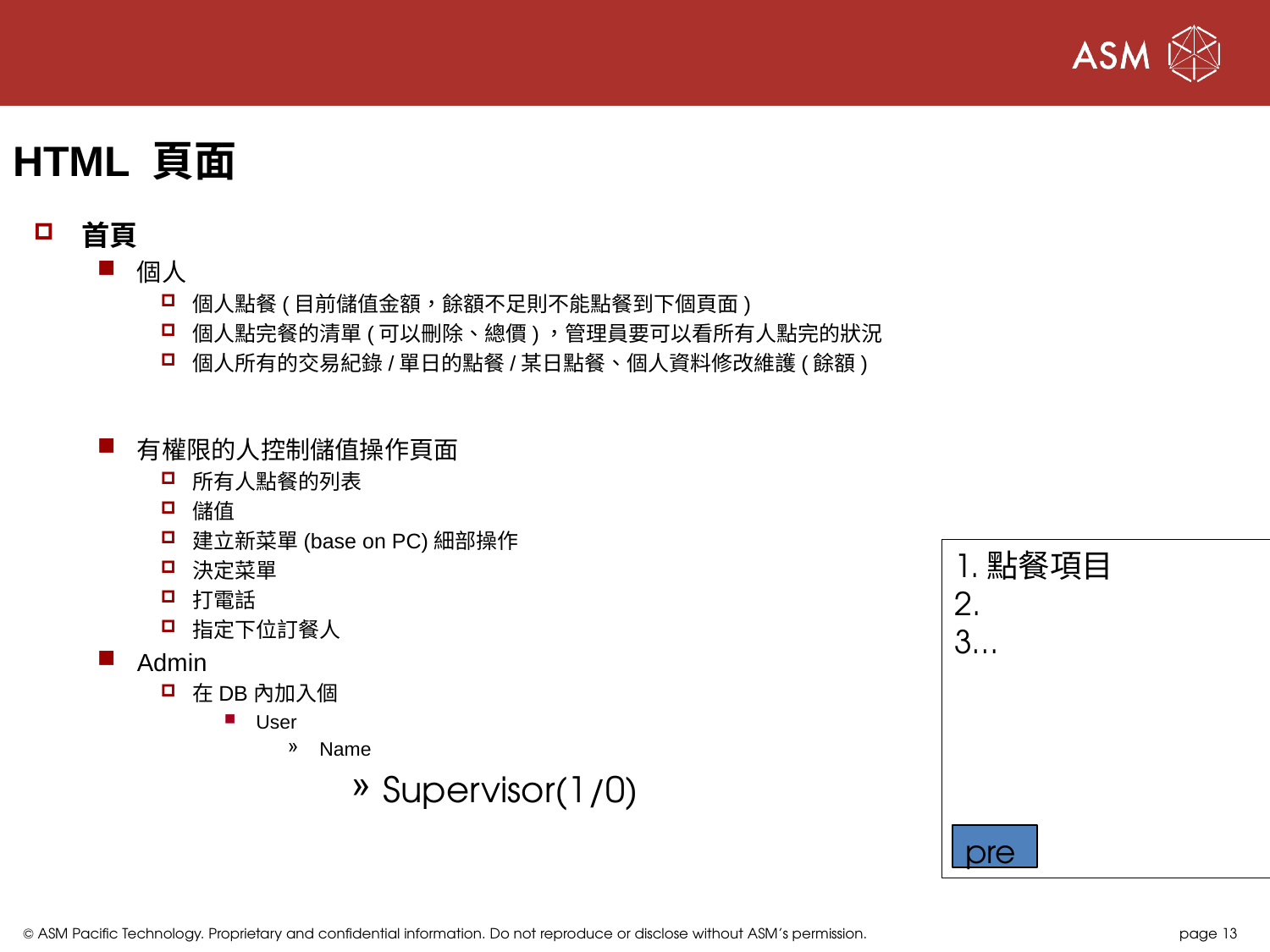

# HTML 頁面
首頁
個人
個人點餐(目前儲值金額，餘額不足則不能點餐到下個頁面)
個人點完餐的清單(可以刪除、總價)，管理員要可以看所有人點完的狀況
個人所有的交易紀錄/單日的點餐/某日點餐、個人資料修改維護(餘額)

有權限的人控制儲值操作頁面
所有人點餐的列表
儲值
建立新菜單(base on PC)細部操作
決定菜單
打電話
指定下位訂餐人
Admin
在DB內加入個
User
Name
Supervisor(1/0)

1.點餐項目
2.
3…
pre
Next